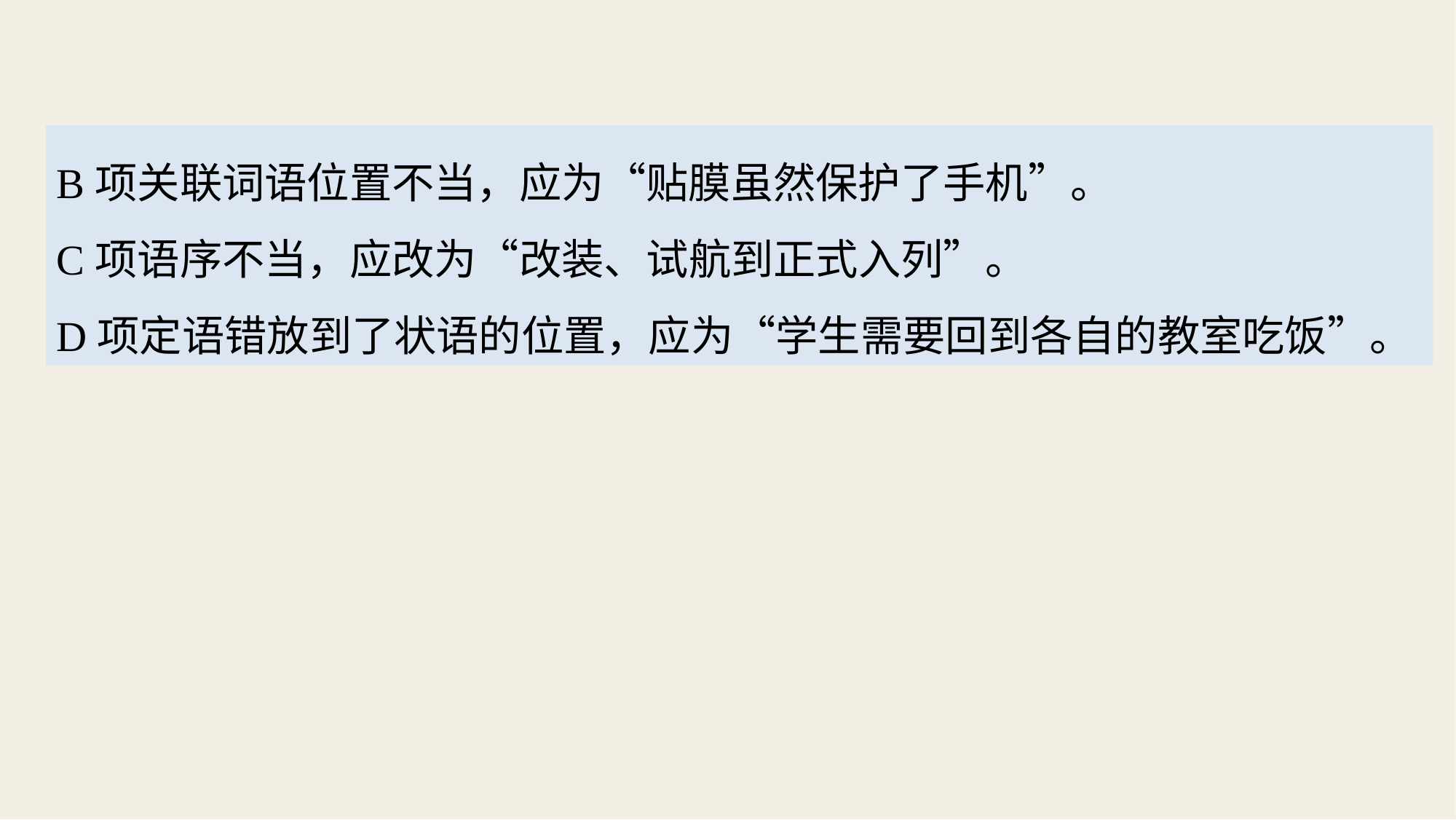

B项关联词语位置不当，应为“贴膜虽然保护了手机”。
C项语序不当，应改为“改装、试航到正式入列”。
D项定语错放到了状语的位置，应为“学生需要回到各自的教室吃饭”。